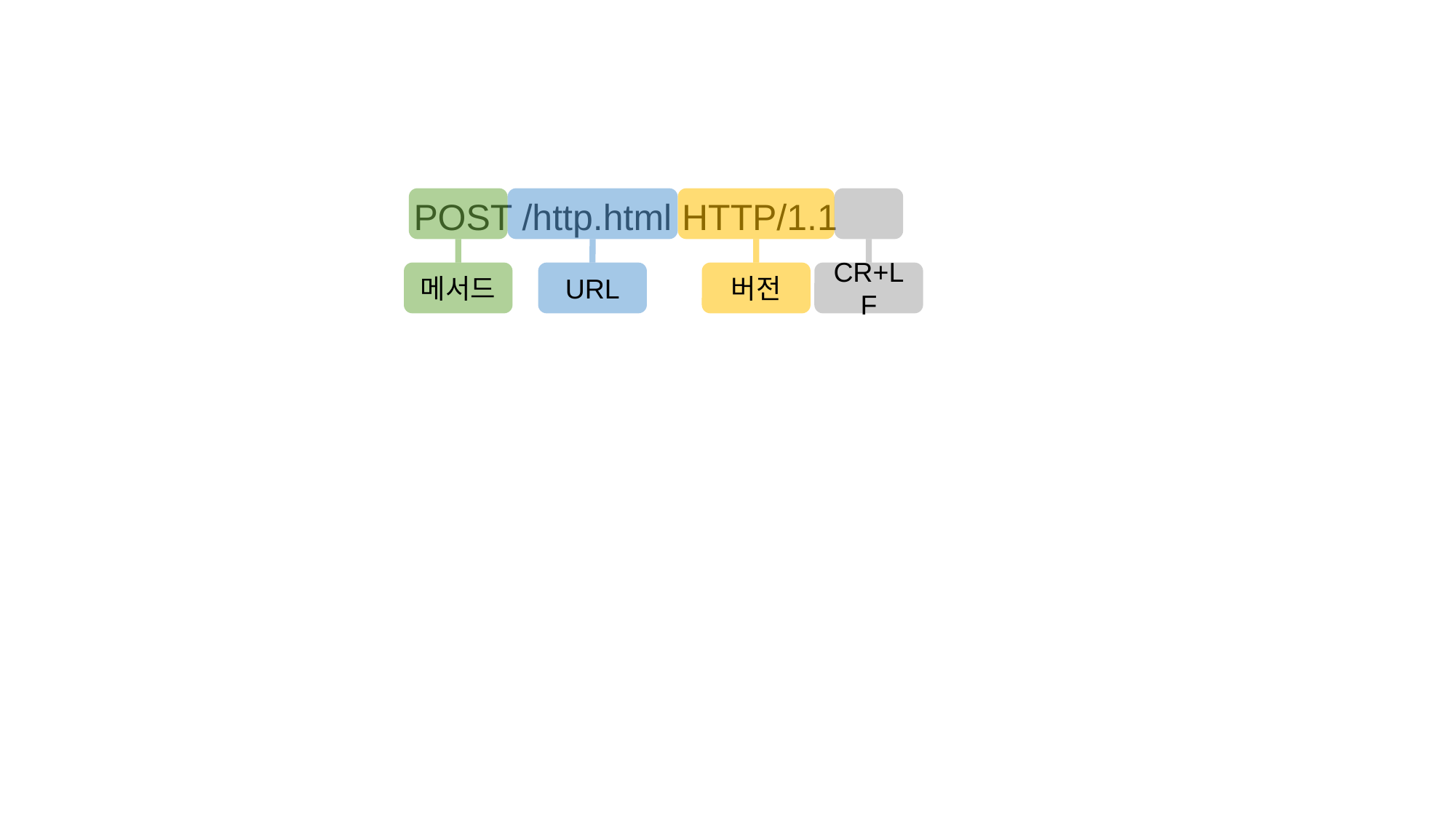

POST /http.html HTTP/1.1

메서드
CR+LF
URL
버전